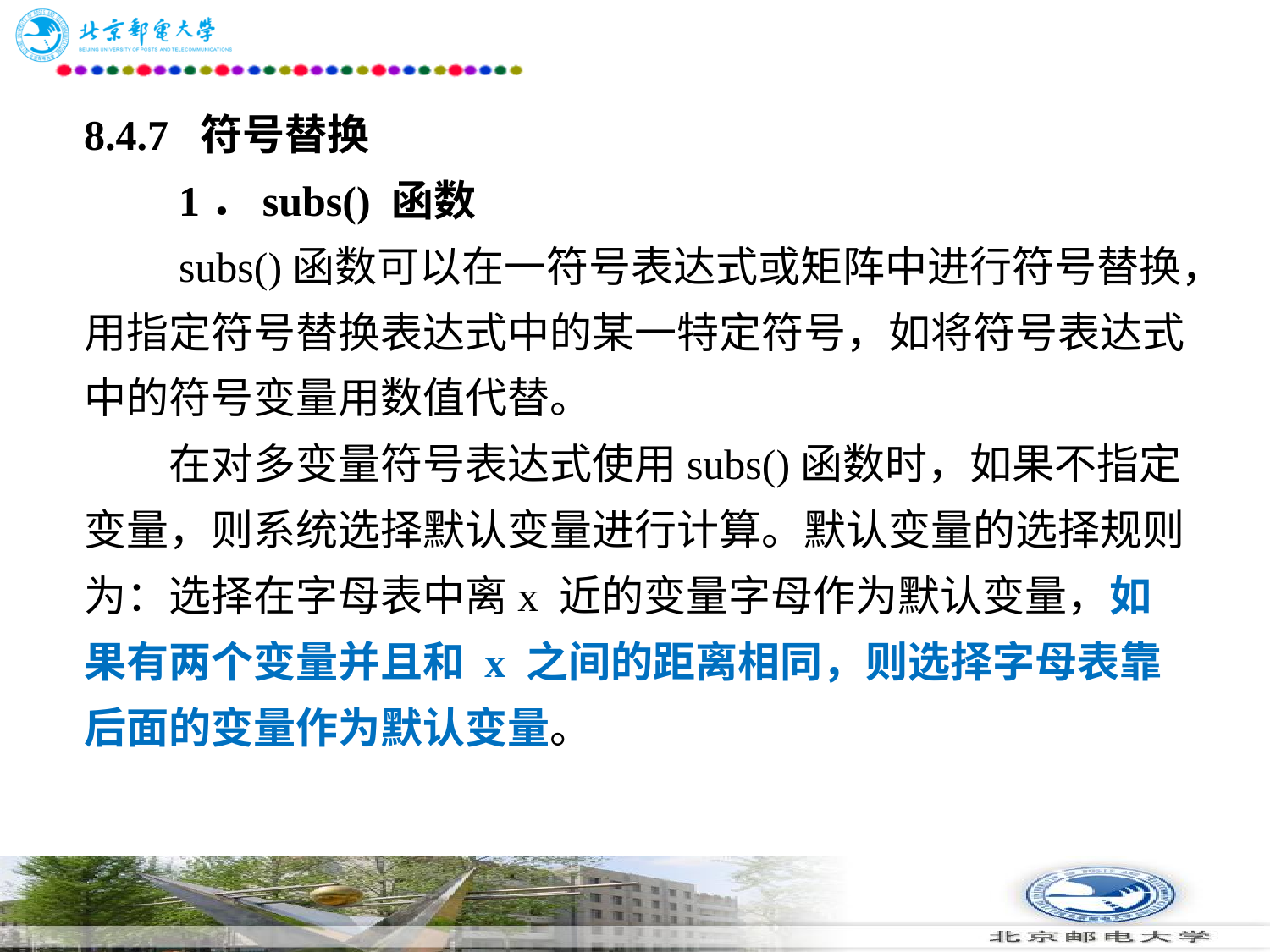

# 8.4.7  符号替换 　　1．subs() 函数 　　subs()函数可以在一符号表达式或矩阵中进行符号替换，用指定符号替换表达式中的某一特定符号，如将符号表达式中的符号变量用数值代替。 　　在对多变量符号表达式使用subs()函数时，如果不指定变量，则系统选择默认变量进行计算。默认变量的选择规则为：选择在字母表中离x 近的变量字母作为默认变量，如果有两个变量并且和 x 之间的距离相同，则选择字母表靠后面的变量作为默认变量。